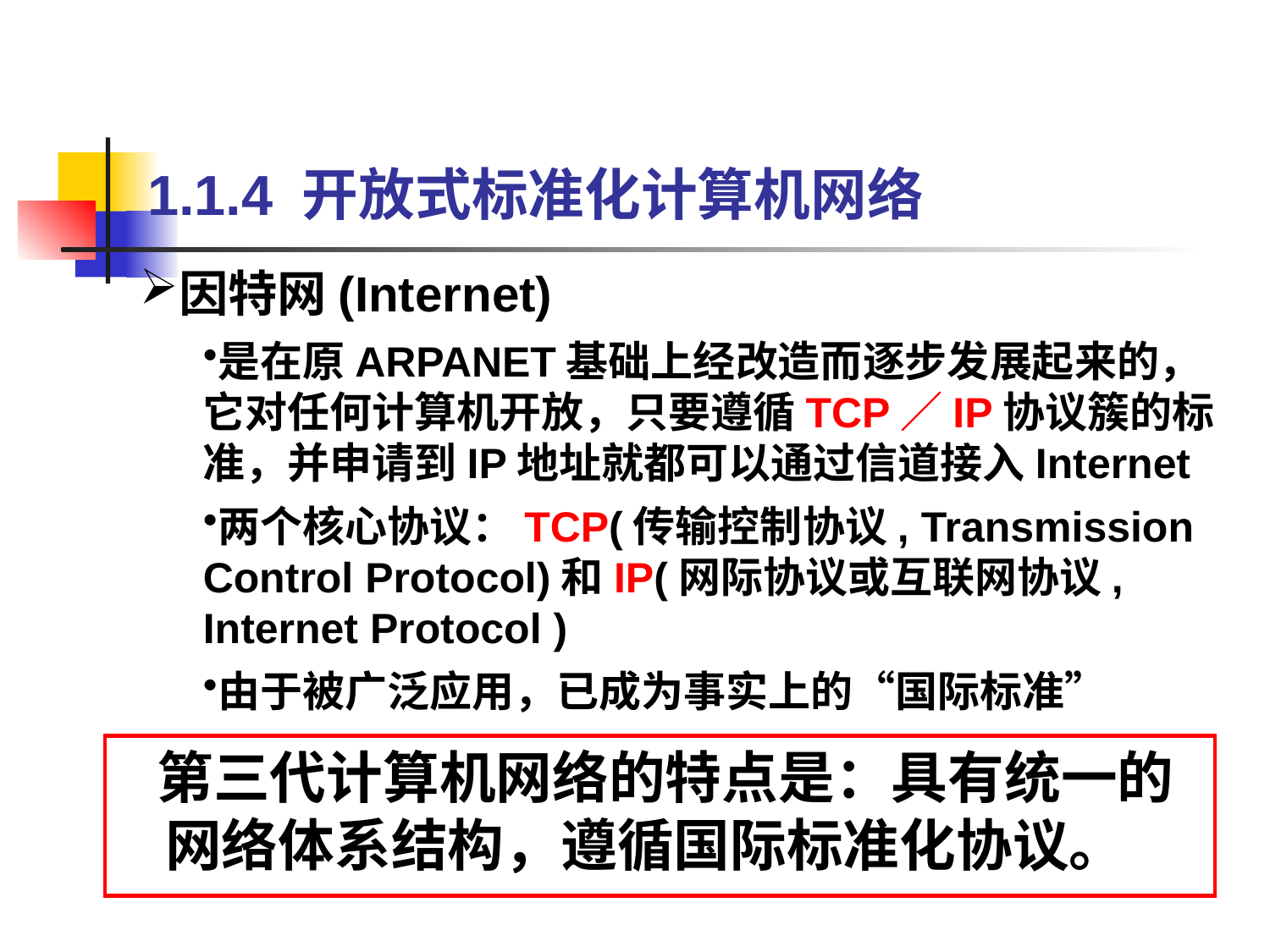

# 1.1.4 开放式标准化计算机网络
因特网(Internet)
是在原ARPANET基础上经改造而逐步发展起来的，它对任何计算机开放，只要遵循TCP／IP协议簇的标准，并申请到IP地址就都可以通过信道接入Internet
两个核心协议：TCP(传输控制协议, Transmission Control Protocol)和IP(网际协议或互联网协议, Internet Protocol )
由于被广泛应用，已成为事实上的“国际标准”
  第三代计算机网络的特点是：具有统一的网络体系结构，遵循国际标准化协议。